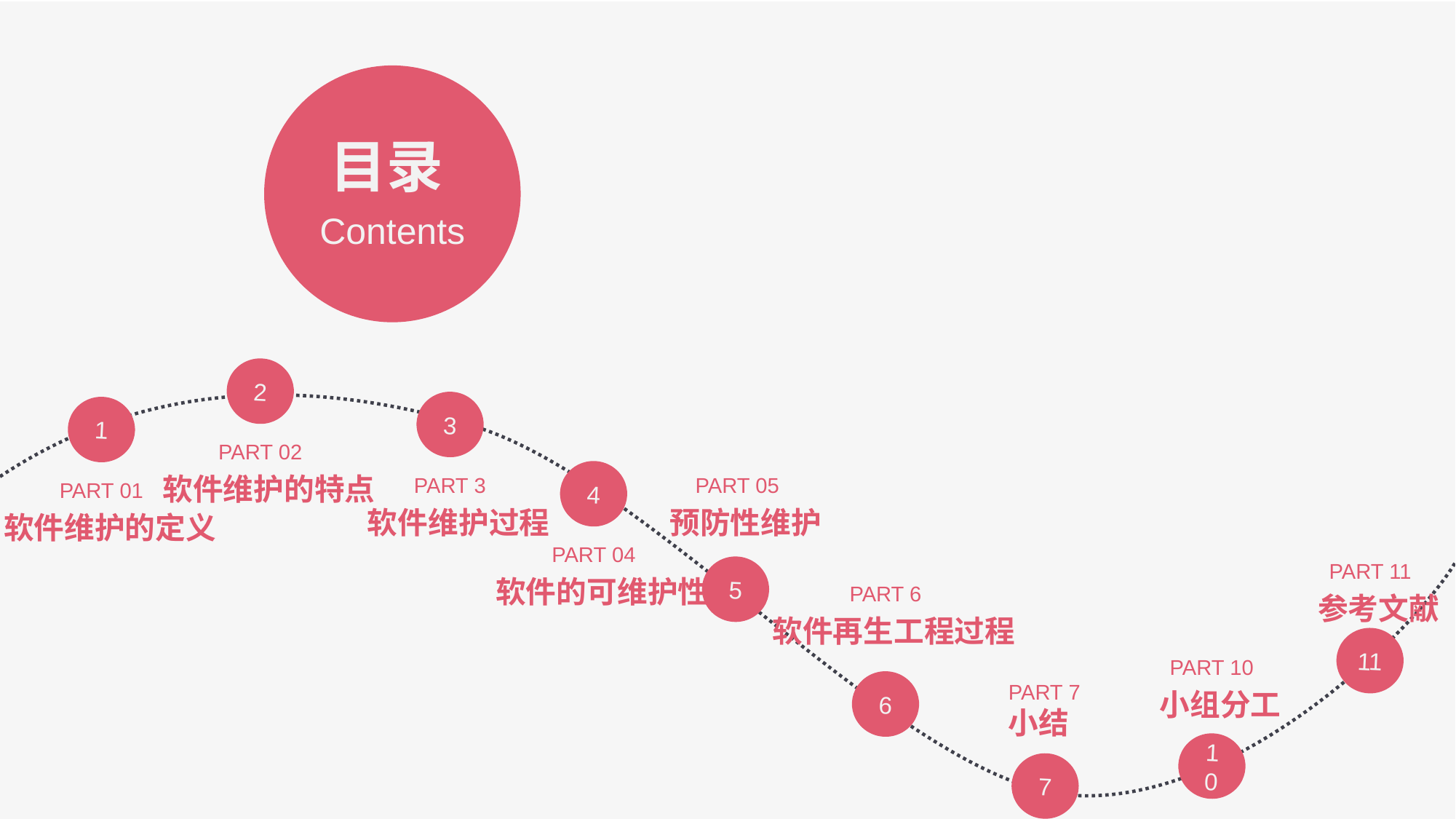

目录
Contents
2
3

1
PART 02
 软件维护的特点
PART 05
 预防性维护
PART 3
 软件维护过程
4
PART 01
 软件维护的定义
PART 04
 软件的可维护性
PART 11
 参考文献
5
PART 6
 软件再生工程过程
11
PART 10
 小组分工
PART 7
小结
6
10
7
延时符